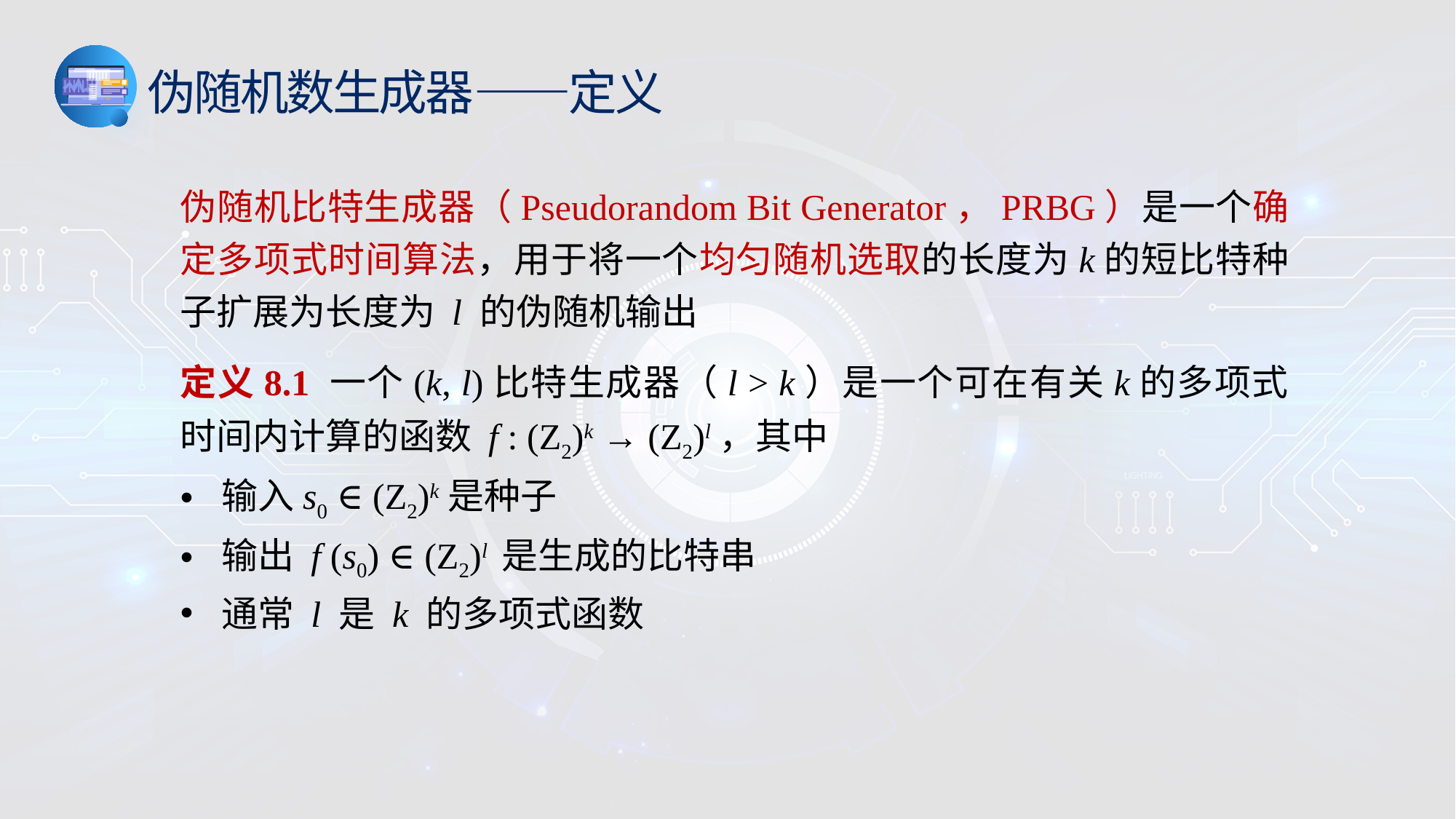

伪随机数生成器——定义

伪随机比特生成器（Pseudorandom Bit Generator，PRBG）是一个确定多项式时间算法，用于将一个均匀随机选取的长度为k的短比特种子扩展为长度为 l 的伪随机输出
定义8.1 一个(k, l)比特生成器（l > k）是一个可在有关k的多项式时间内计算的函数 f : (Z2)k → (Z2)l，其中
输入s0 ∈ (Z2)k是种子
输出 f (s0) ∈ (Z2)l 是生成的比特串
通常 l 是 k 的多项式函数